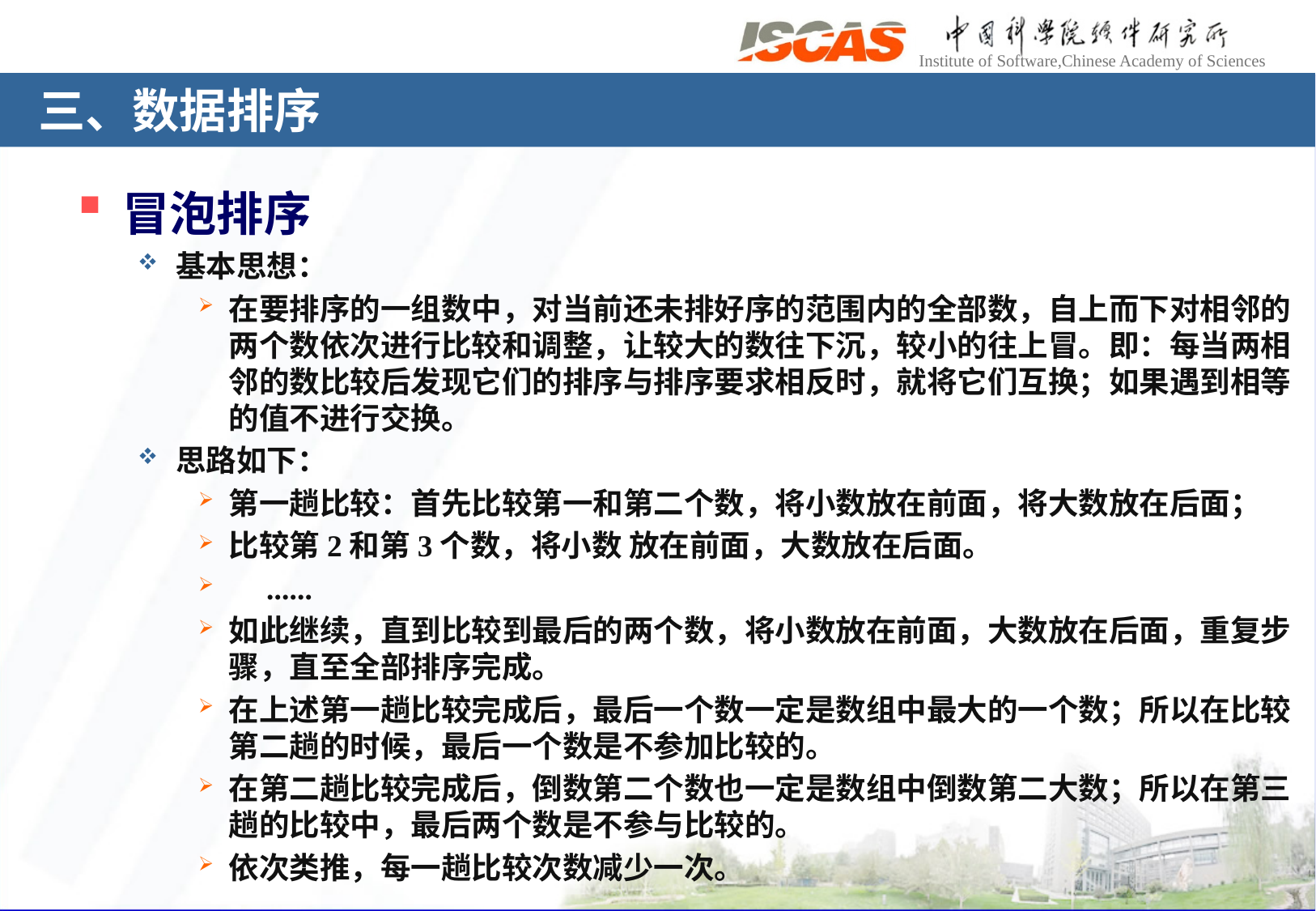

# 三、数据排序
冒泡排序
基本思想：
在要排序的一组数中，对当前还未排好序的范围内的全部数，自上而下对相邻的两个数依次进行比较和调整，让较大的数往下沉，较小的往上冒。即：每当两相邻的数比较后发现它们的排序与排序要求相反时，就将它们互换；如果遇到相等的值不进行交换。
思路如下：
第一趟比较：首先比较第一和第二个数，将小数放在前面，将大数放在后面；
比较第2和第3个数，将小数 放在前面，大数放在后面。
　......
如此继续，直到比较到最后的两个数，将小数放在前面，大数放在后面，重复步骤，直至全部排序完成。
在上述第一趟比较完成后，最后一个数一定是数组中最大的一个数；所以在比较第二趟的时候，最后一个数是不参加比较的。
在第二趟比较完成后，倒数第二个数也一定是数组中倒数第二大数；所以在第三趟的比较中，最后两个数是不参与比较的。
依次类推，每一趟比较次数减少一次。